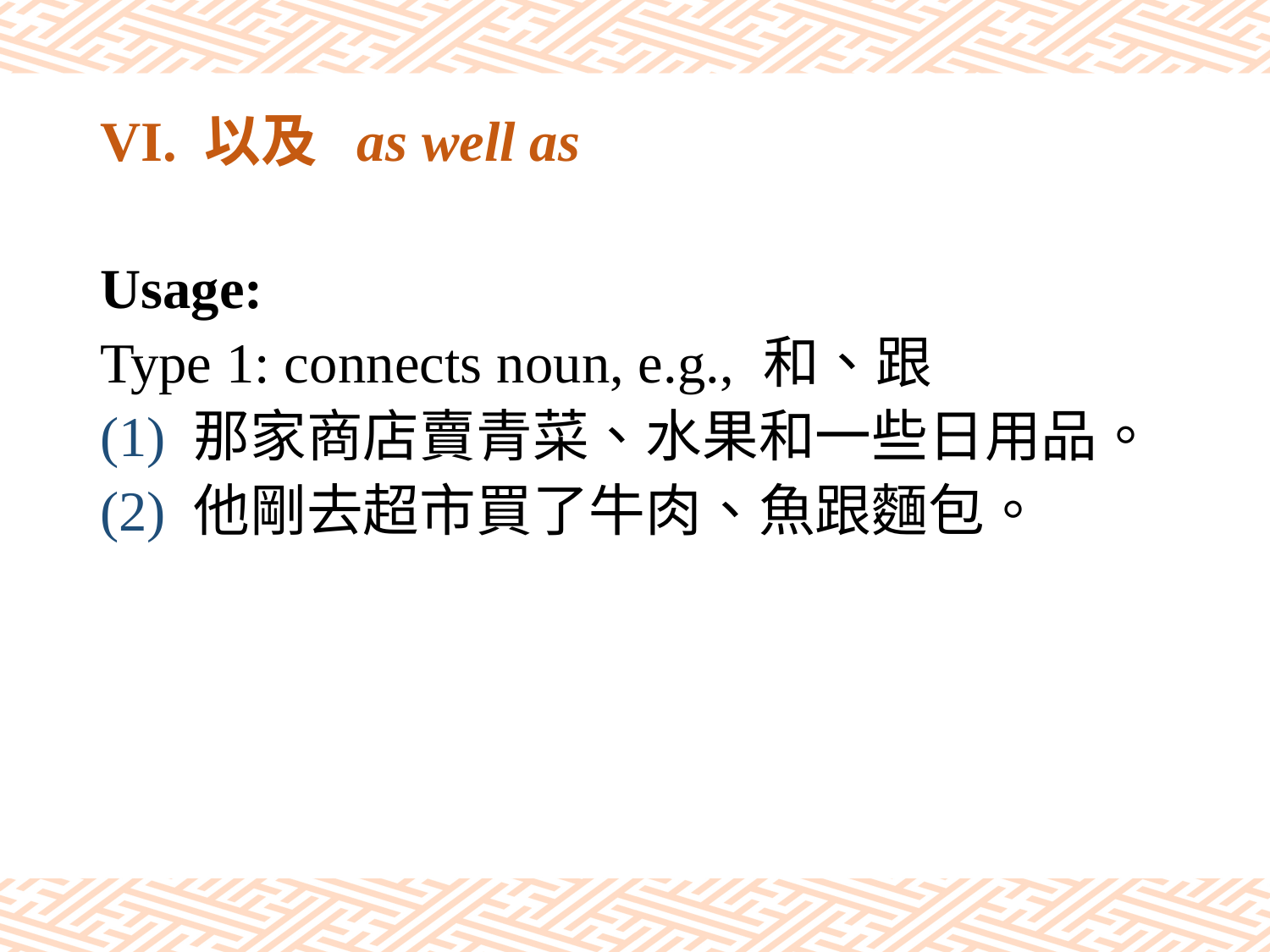

# VI. 以及  as well as
Usage:
Type 1: connects noun, e.g., 和、跟
(1) 那家商店賣青菜、水果和一些日用品。
(2) 他剛去超市買了牛肉、魚跟麵包。